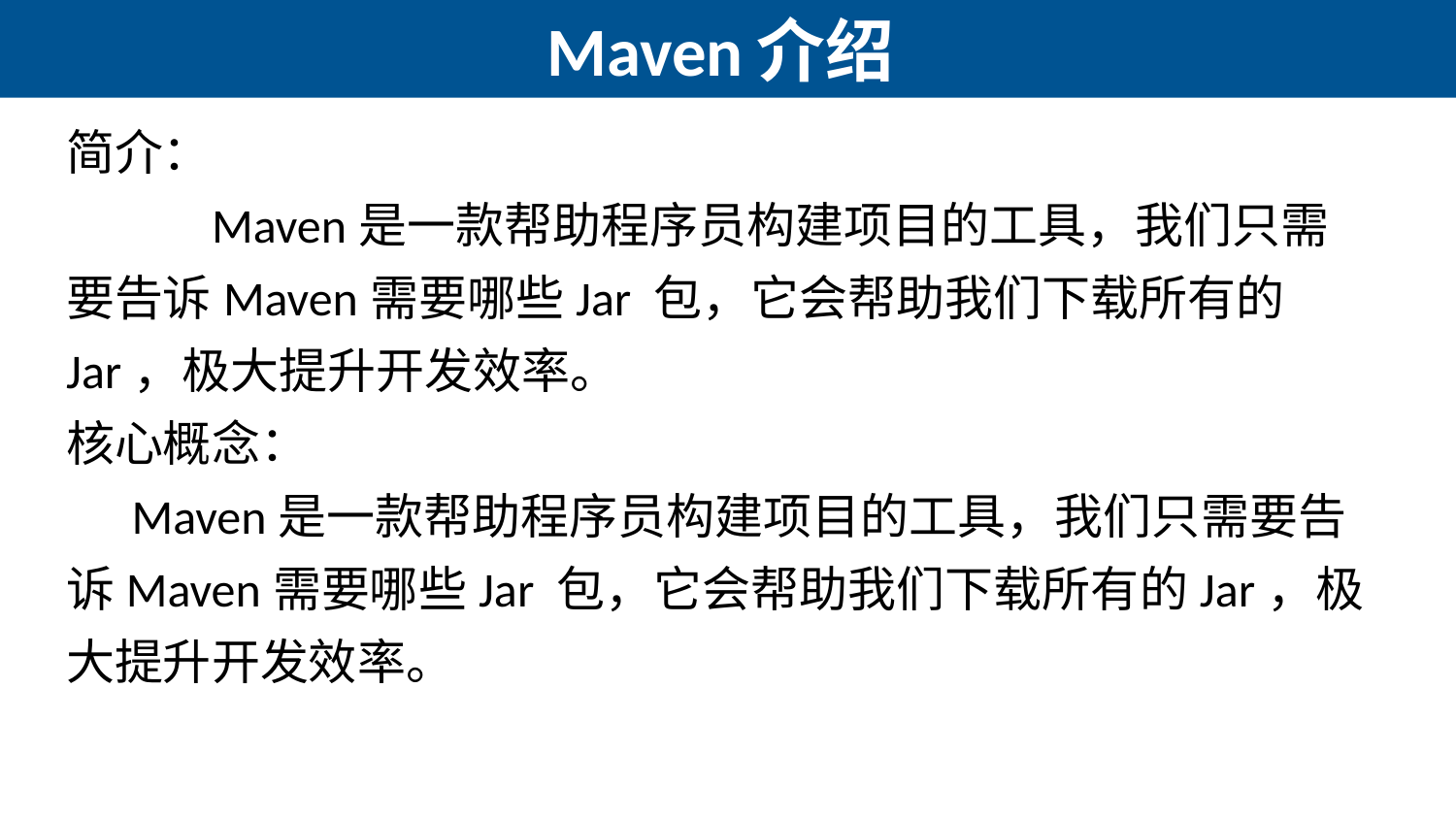

# Maven介绍
简介：
	Maven是一款帮助程序员构建项目的工具，我们只需要告诉Maven需要哪些Jar 包，它会帮助我们下载所有的Jar，极大提升开发效率。
核心概念：
      Maven是一款帮助程序员构建项目的工具，我们只需要告诉Maven需要哪些Jar 包，它会帮助我们下载所有的Jar，极大提升开发效率。